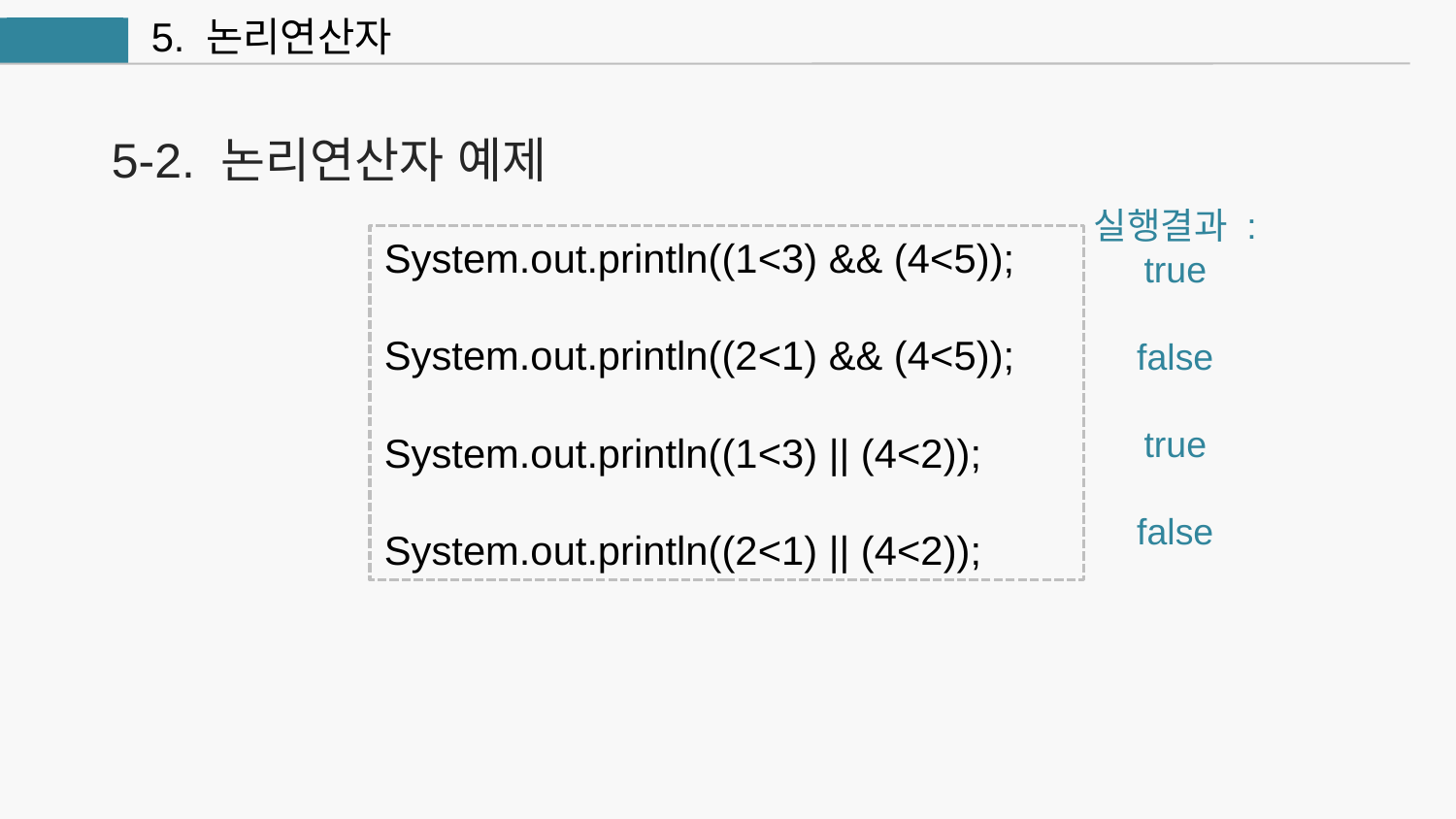

5. 논리연산자

연산자
5-2. 논리연산자 예제
실행결과 :
true

false

true

false
System.out.println((1<3) && (4<5));
System.out.println((2<1) && (4<5));
System.out.println((1<3) || (4<2));
System.out.println((2<1) || (4<2));